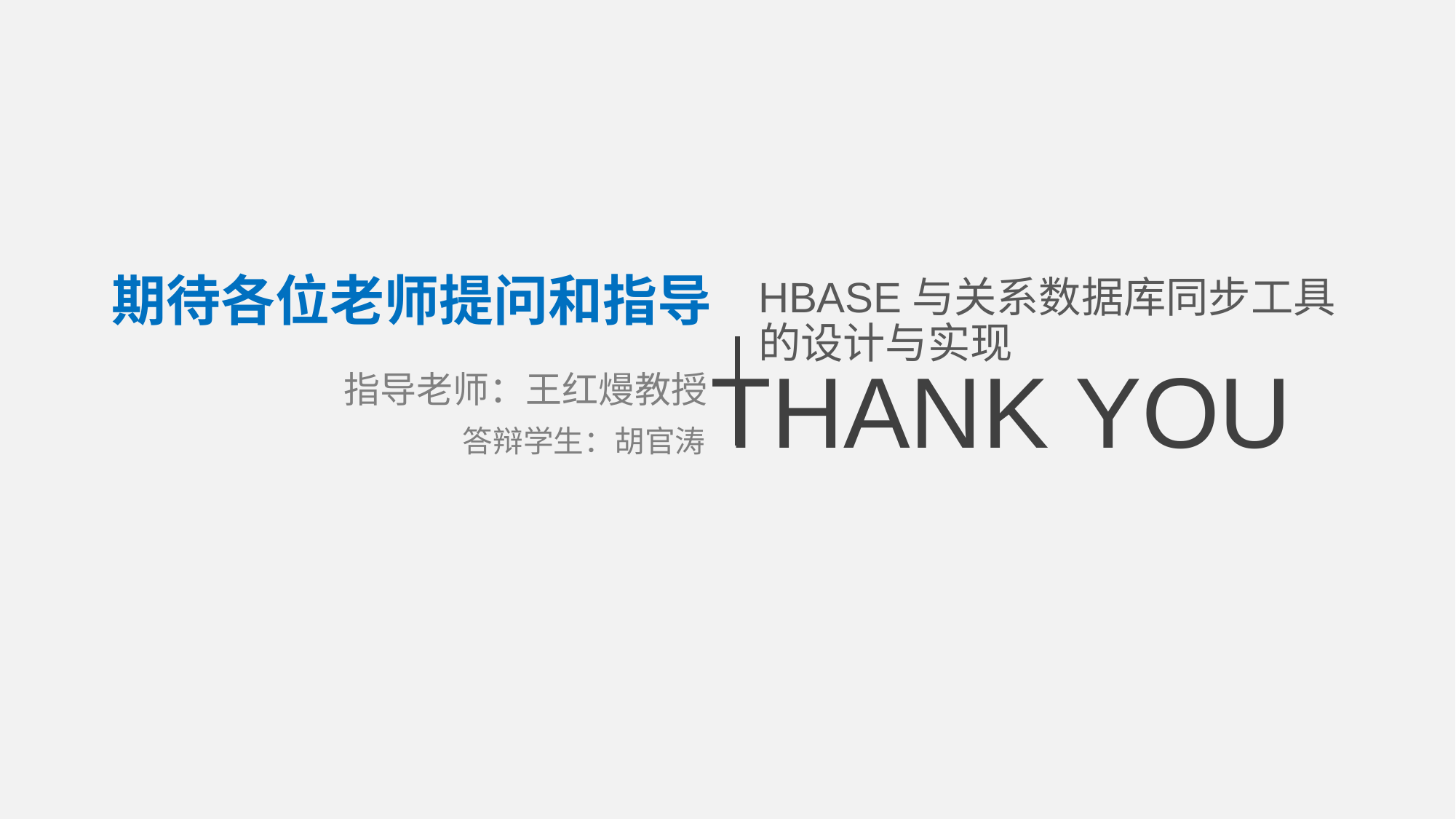

期待各位老师提问和指导

HBASE与关系数据库同步工具的设计与实现
THANK YOU
指导老师：王红熳教授
答辩学生：胡官涛